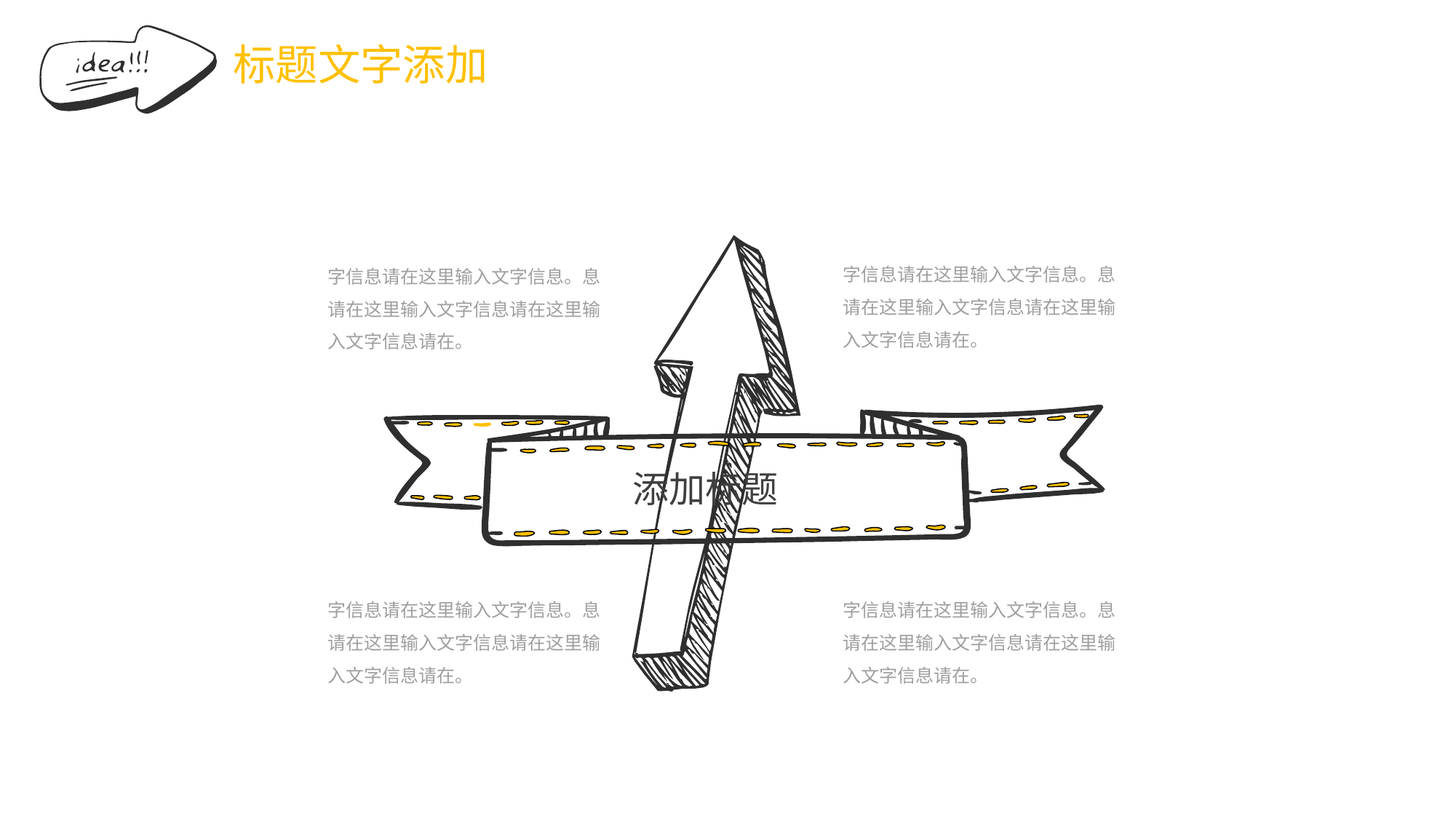

标题文字添加
字信息请在这里输入文字信息。息请在这里输入文字信息请在这里输入文字信息请在。
字信息请在这里输入文字信息。息请在这里输入文字信息请在这里输入文字信息请在。

添加标题
字信息请在这里输入文字信息。息请在这里输入文字信息请在这里输入文字信息请在。
字信息请在这里输入文字信息。息请在这里输入文字信息请在这里输入文字信息请在。